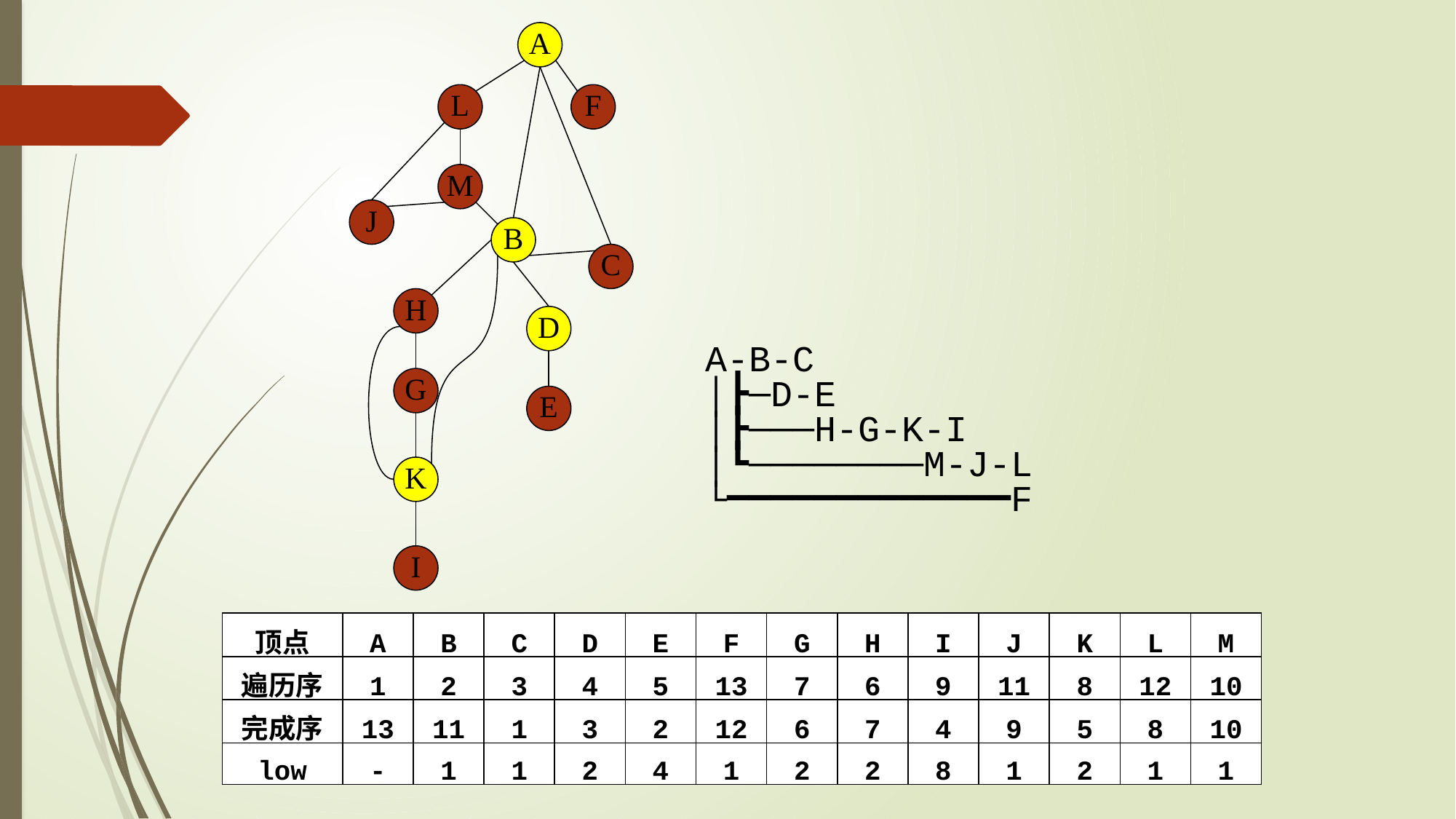

A
L
F
M
J
B
C
H
D
G
E
K
I
A-B-C
│┣─D-E
│┣───H-G-K-I
│┗────────M-J-L
└━━━━━━━━━━━━━F
顶点

A
B
C
D
E
F
G
H
I
J
K
L
M
遍历序

1
2
3
4
5
13
7
6
9
11
8
12
10

完成序
13
11
1
3
2
12
6
7
4
9
5
8
10

low
-
1
1
2
4
1
2
2
8
1
2
1
1